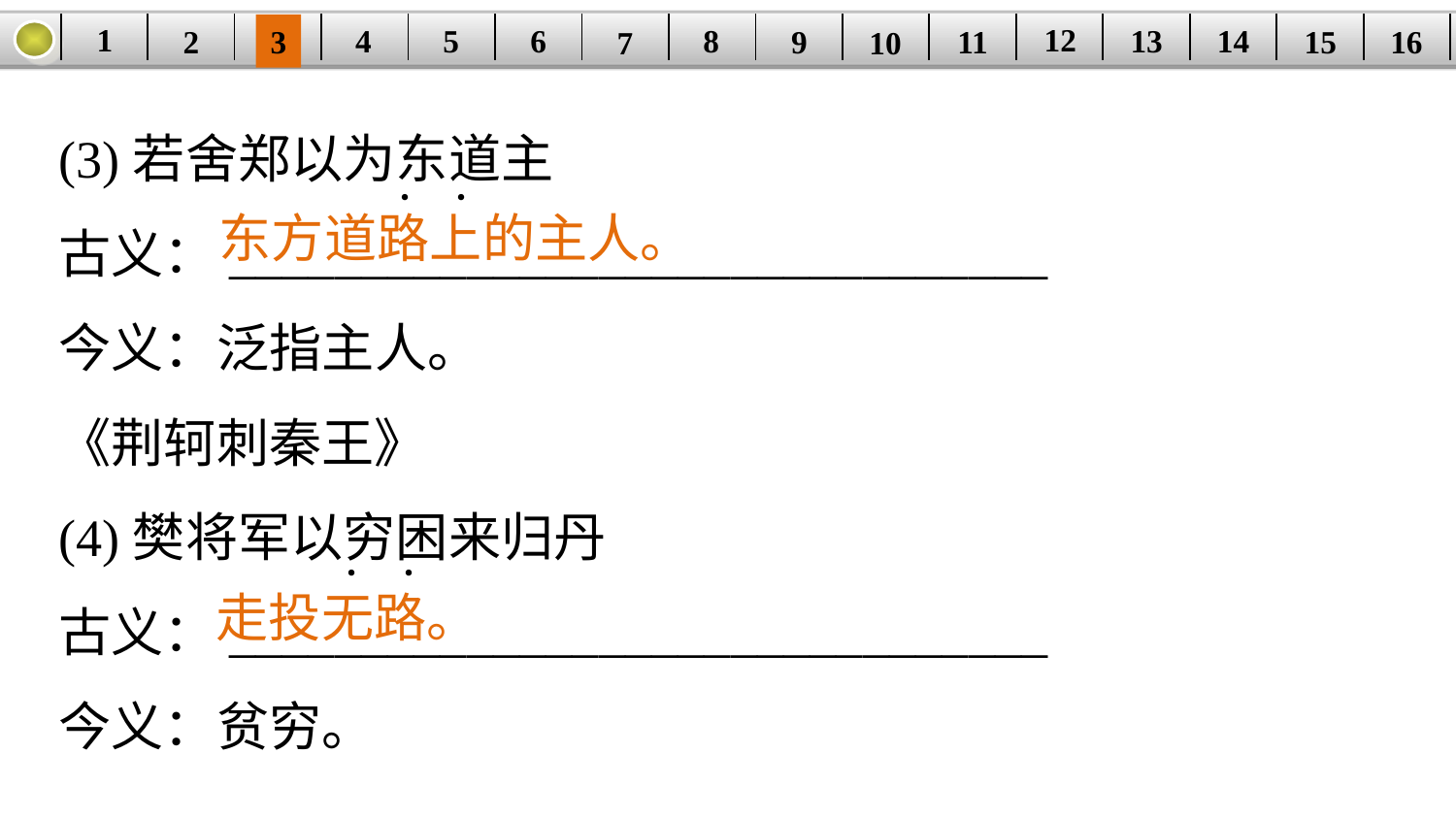

1
12
6
14
8
5
|  |  |  |  |  |  |  |  |  |  |  |  |  |  |  |  |
| --- | --- | --- | --- | --- | --- | --- | --- | --- | --- | --- | --- | --- | --- | --- | --- |
13
4
15
2
9
3
11
16
10
7

(3)若舍郑以为东道主
古义：_______________________________
今义：泛指主人。
《荆轲刺秦王》
(4)樊将军以穷困来归丹
古义：_______________________________
今义：贫穷。
·   ·
东方道路上的主人。
·   ·
走投无路。